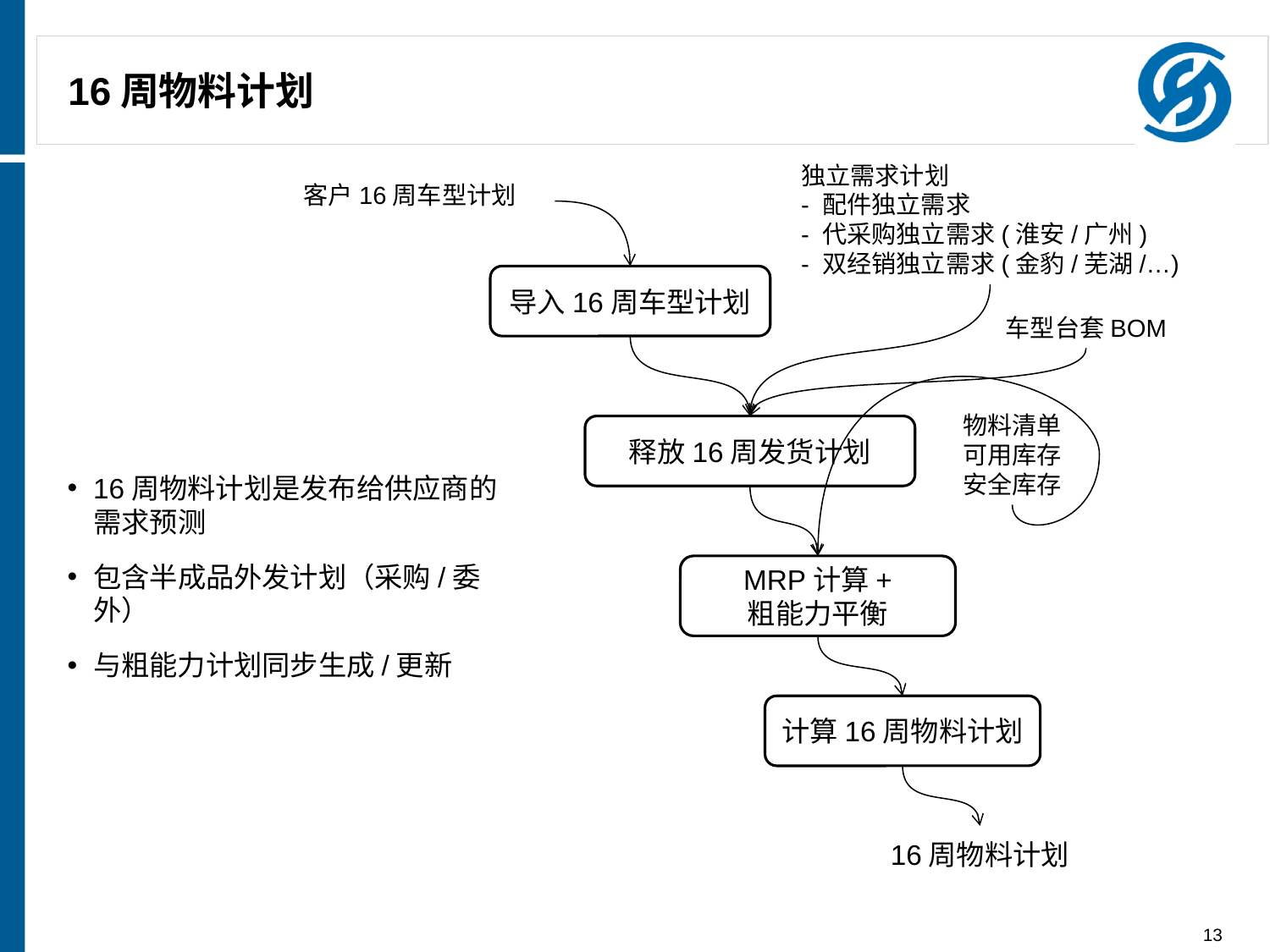

# 16周物料计划
独立需求计划
- 配件独立需求
- 代采购独立需求(淮安/广州)
- 双经销独立需求(金豹/芜湖/…)
客户16周车型计划
导入16周车型计划
车型台套BOM
物料清单
可用库存
安全库存
释放16周发货计划
16周物料计划是发布给供应商的需求预测
包含半成品外发计划（采购/委外）
与粗能力计划同步生成/更新
MRP计算+
粗能力平衡
计算16周物料计划
16周物料计划
13